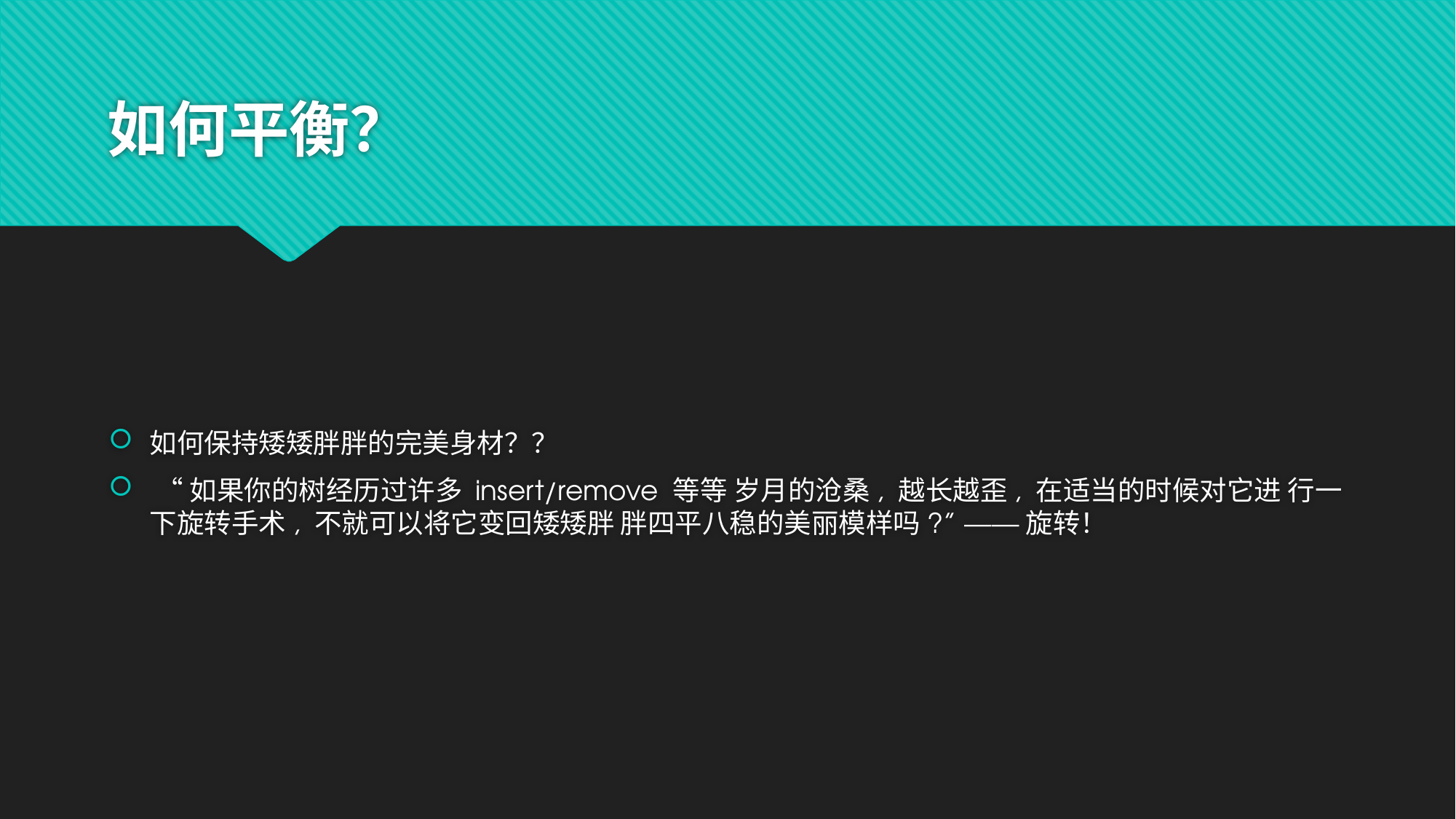

# 如何平衡？
如何保持矮矮胖胖的完美身材？？
 “如果你的树经历过许多 insert/remove 等等 岁月的沧桑, 越长越歪, 在适当的时候对它进 行一下旋转手术, 不就可以将它变回矮矮胖 胖四平八稳的美丽模样吗?” ——旋转！